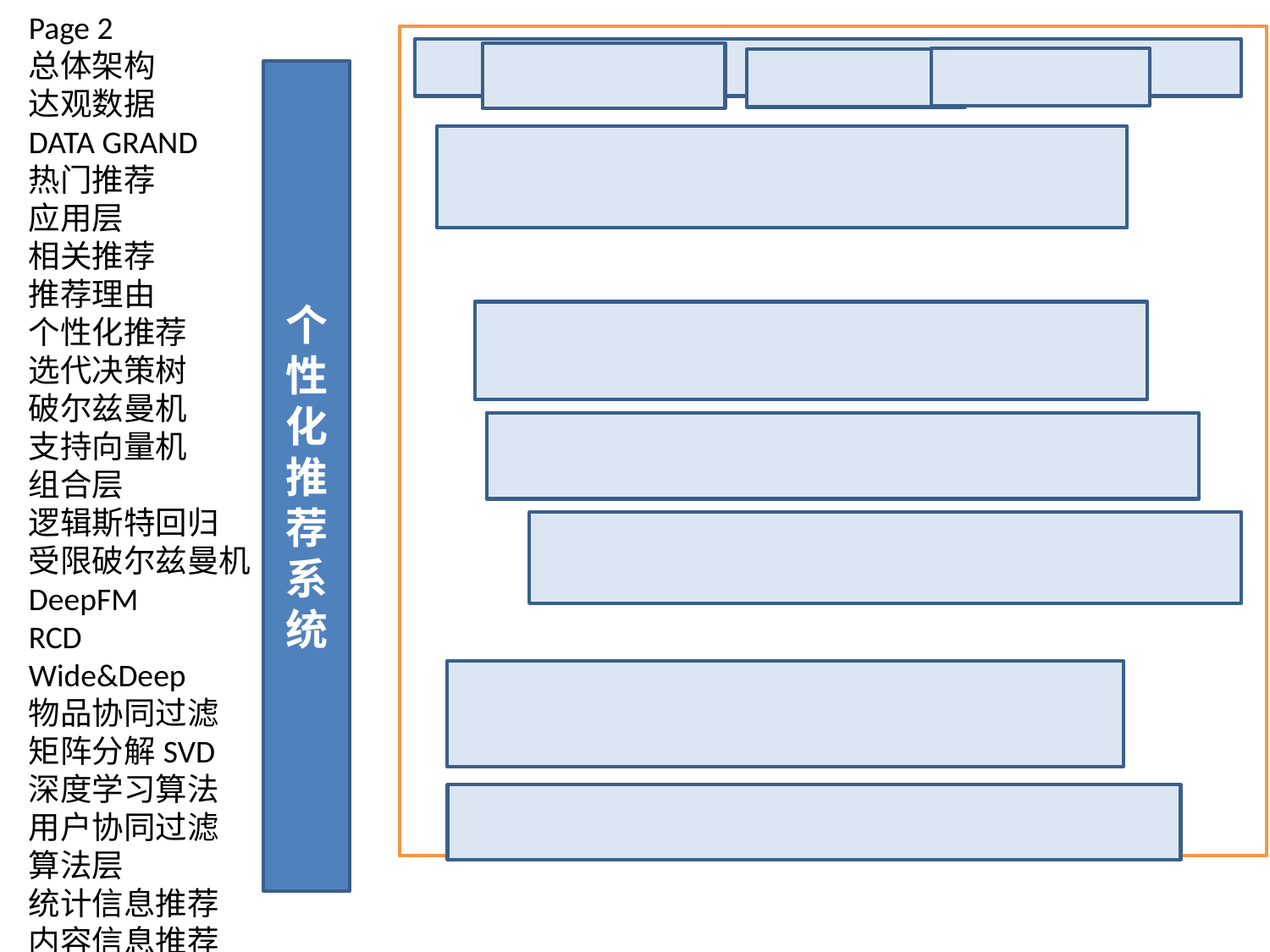

Page 2
总体架构
达观数据
DATA GRAND
热门推荐
应用层
相关推荐
推荐理由
个性化推荐
选代决策树
破尔兹曼机
支持向量机
组合层
逻辑斯特回归
受限破尔兹曼机
DeepFM
RCD
Wide&Deep
物品协同过滤
矩阵分解SVD
深度学习算法
用户协同过滤
算法层
统计信息推荐
内容信息推荐
关联规则算法
点击反馈算法
用户画像模型
趋势預测模型
物品画像模型
模型展
用户关系挖掘
物品关系挖掘
用户物品关系挖掘
文本分类
向量模型
标签提取
标签扩展
信息抽取
语义理解
知识图谱
相似度
计算
聚类分析
搜索引擎
关系分析
主題模型
组件展
主成分
分析
特征组合
特征降维
实体识别
离线评估
偏好分析
达观数据
达观数据存储平台
达观数据
传输平台
运算平台

个性化推荐系统